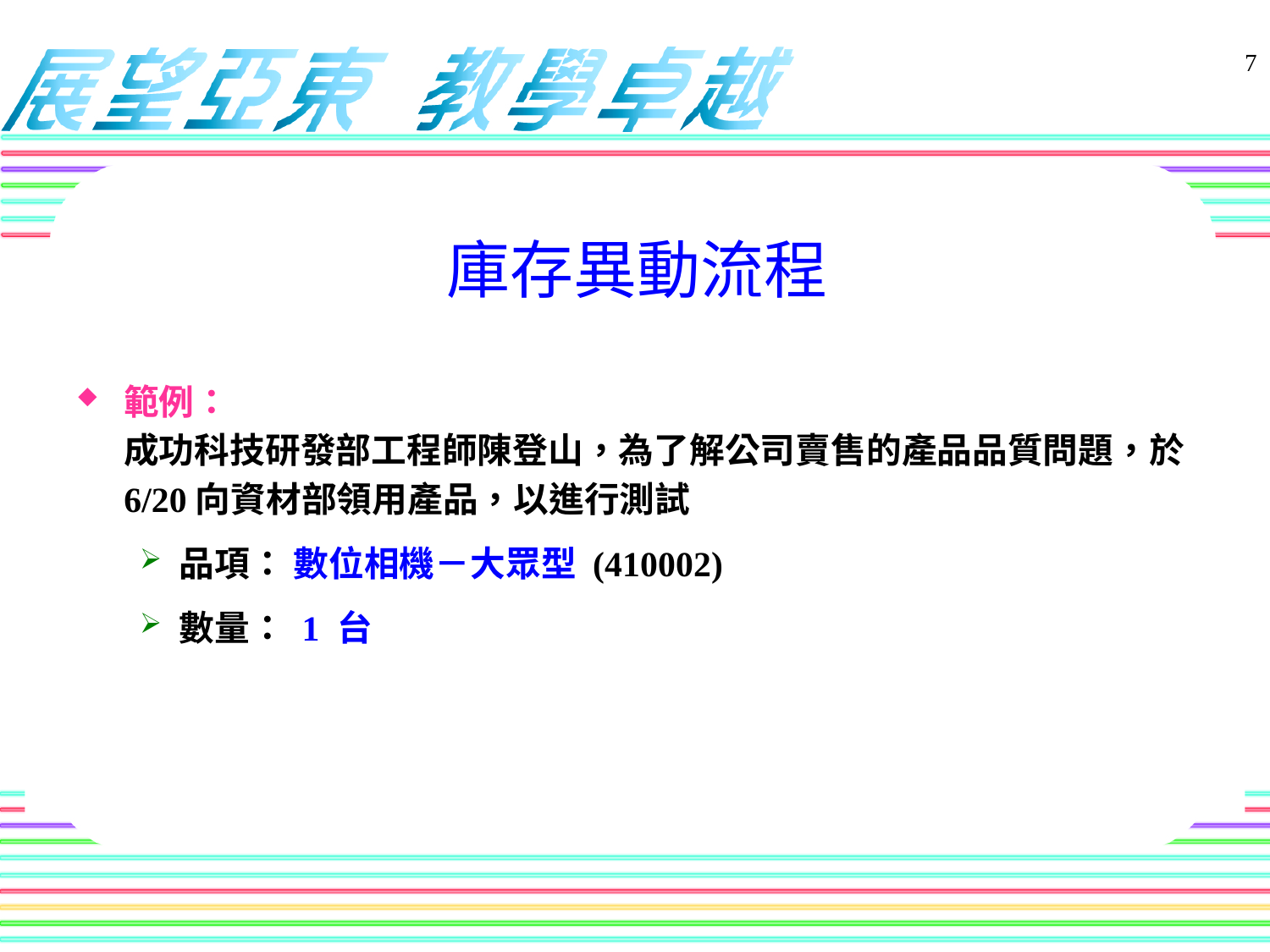

7
庫存異動流程

範例：
成功科技研發部工程師陳登山，為了解公司賣售的產品品質問題，於6/20向資材部領用產品，以進行測試
品項： 數位相機－大眾型 (410002)
數量： 1 台